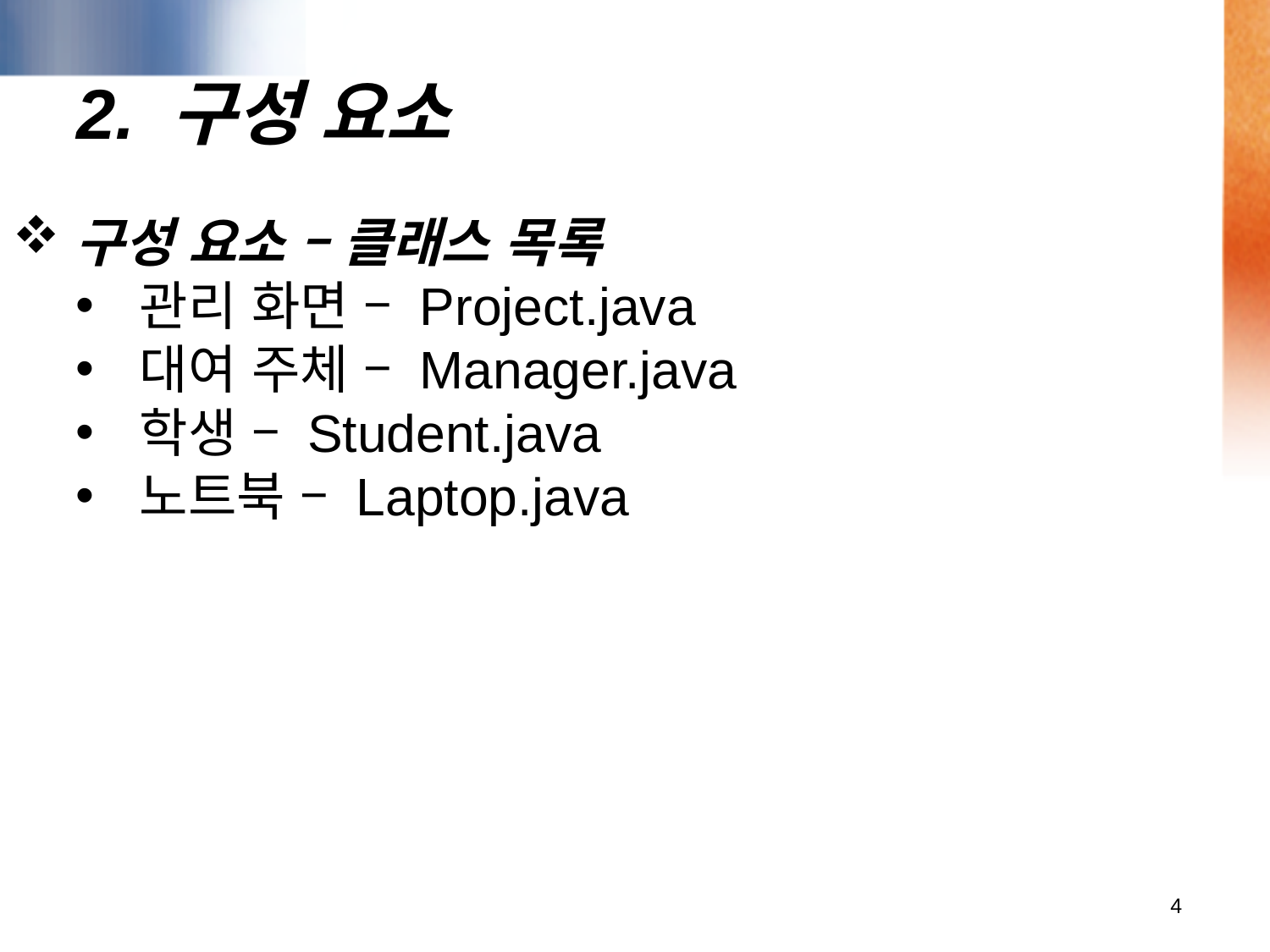

# 2. 구성 요소
구성 요소 – 클래스 목록
관리 화면 – Project.java
대여 주체 – Manager.java
학생 – Student.java
노트북 – Laptop.java